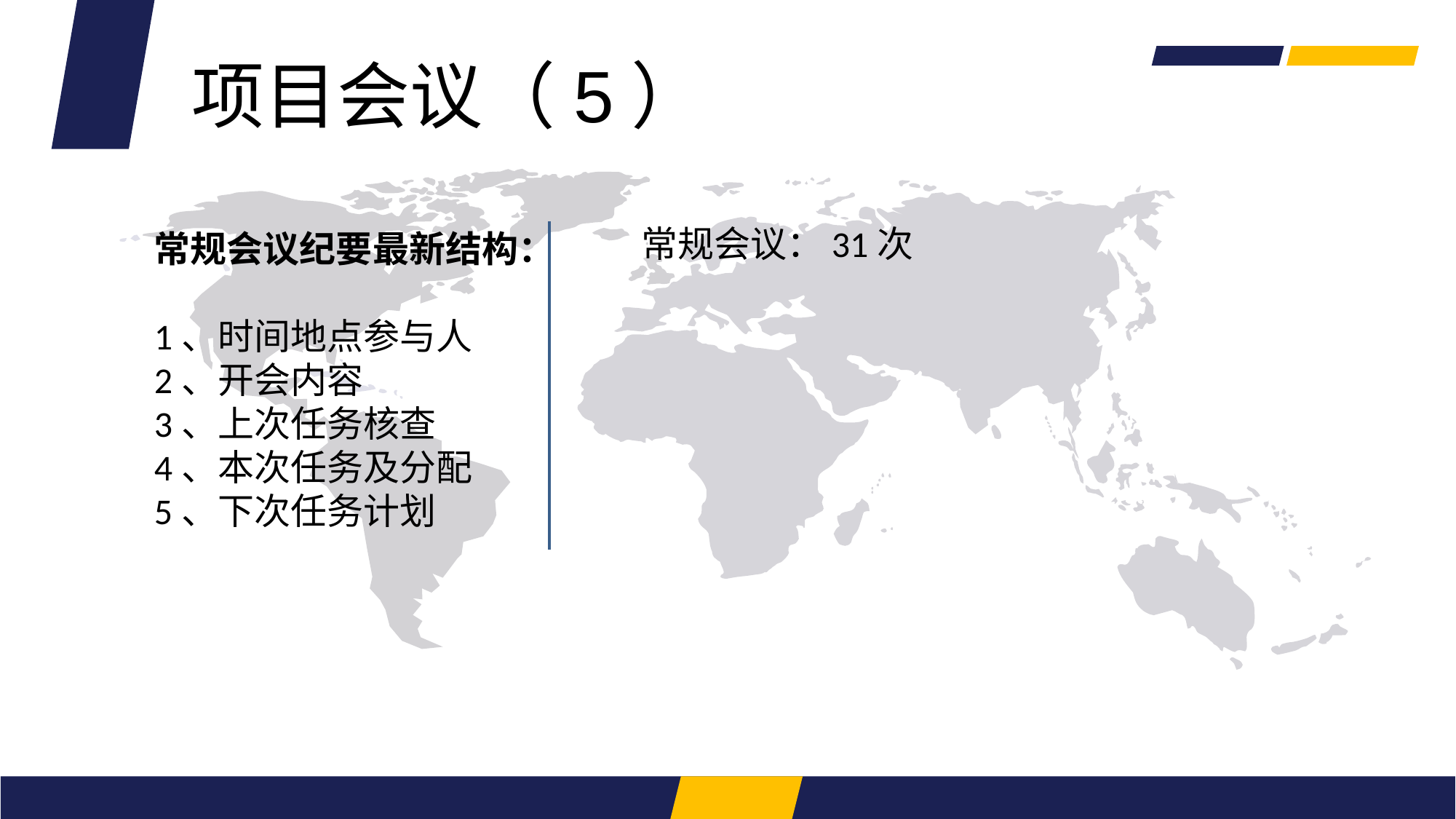

项目会议（5）

常规会议：31次
常规会议纪要最新结构：

1、时间地点参与人
2、开会内容
3、上次任务核查
4、本次任务及分配
5、下次任务计划